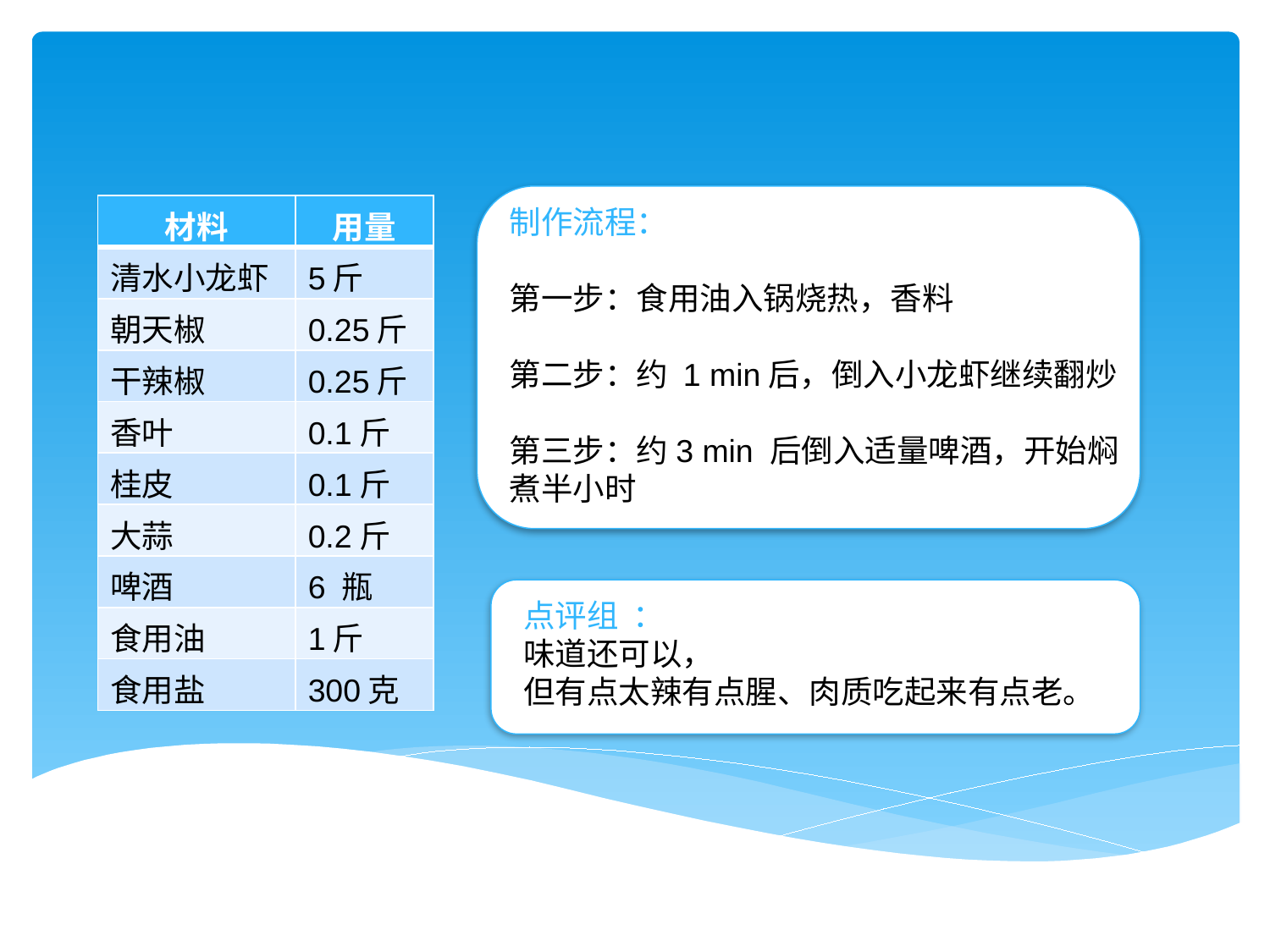

| 材料 | 用量 |
| --- | --- |
| 清水小龙虾 | 5斤 |
| 朝天椒 | 0.25斤 |
| 干辣椒 | 0.25斤 |
| 香叶 | 0.1斤 |
| 桂皮 | 0.1斤 |
| 大蒜 | 0.2斤 |
| 啤酒 | 6 瓶 |
| 食用油 | 1斤 |
| 食用盐 | 300克 |
制作流程：

第一步：食用油入锅烧热，香料

第二步：约 1 min后，倒入小龙虾继续翻炒

第三步：约3 min 后倒入适量啤酒，开始焖煮半小时

点评组  ：
味道还可以，
但有点太辣有点腥、肉质吃起来有点老。